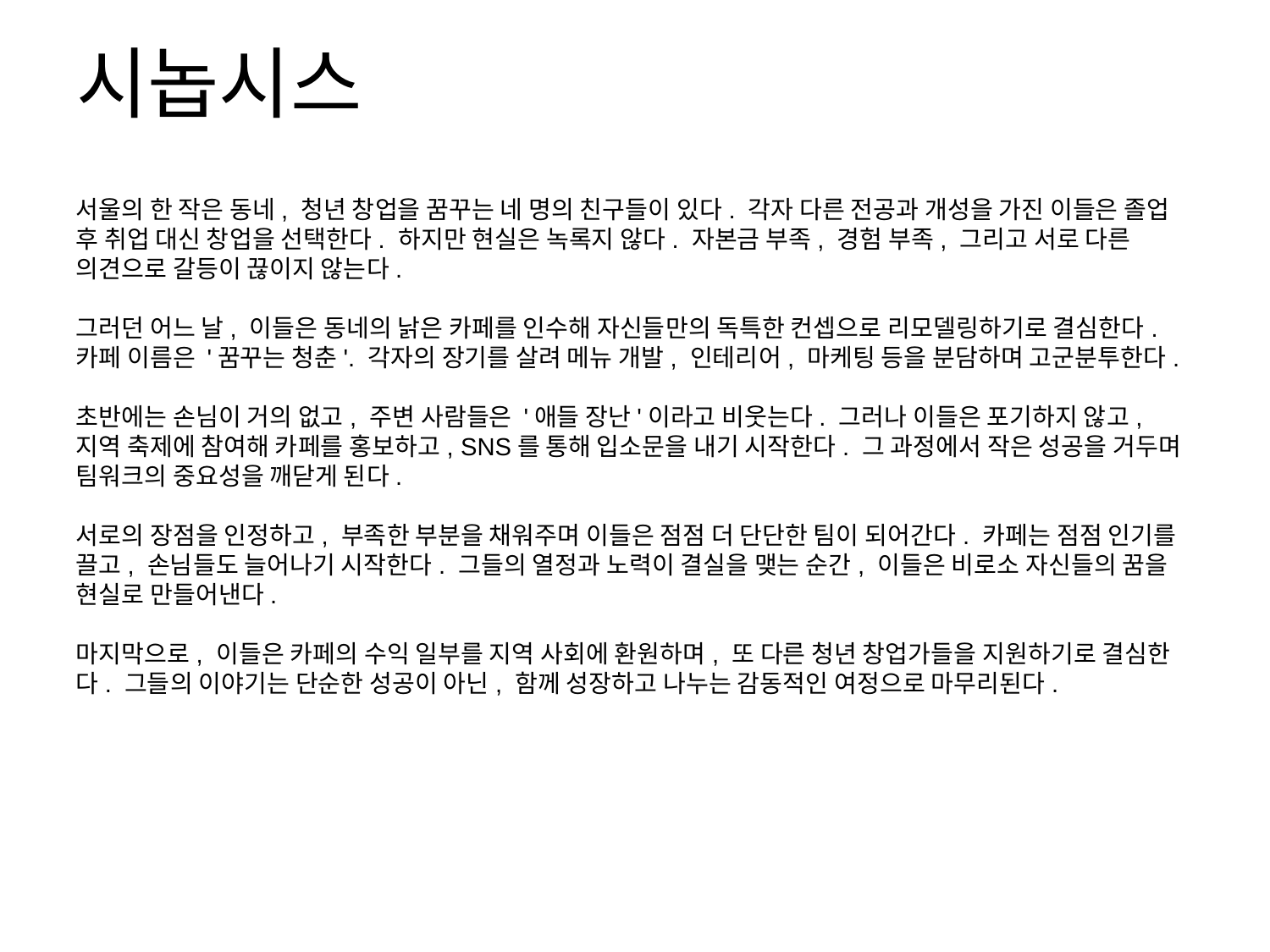

# 시놉시스

서울의 한 작은 동네, 청년 창업을 꿈꾸는 네 명의 친구들이 있다. 각자 다른 전공과 개성을 가진 이들은 졸업 후 취업 대신 창업을 선택한다. 하지만 현실은 녹록지 않다. 자본금 부족, 경험 부족, 그리고 서로 다른 의견으로 갈등이 끊이지 않는다.
그러던 어느 날, 이들은 동네의 낡은 카페를 인수해 자신들만의 독특한 컨셉으로 리모델링하기로 결심한다. 카페 이름은 '꿈꾸는 청춘'. 각자의 장기를 살려 메뉴 개발, 인테리어, 마케팅 등을 분담하며 고군분투한다.
초반에는 손님이 거의 없고, 주변 사람들은 '애들 장난'이라고 비웃는다. 그러나 이들은 포기하지 않고, 지역 축제에 참여해 카페를 홍보하고, SNS를 통해 입소문을 내기 시작한다. 그 과정에서 작은 성공을 거두며 팀워크의 중요성을 깨닫게 된다.
서로의 장점을 인정하고, 부족한 부분을 채워주며 이들은 점점 더 단단한 팀이 되어간다. 카페는 점점 인기를 끌고, 손님들도 늘어나기 시작한다. 그들의 열정과 노력이 결실을 맺는 순간, 이들은 비로소 자신들의 꿈을 현실로 만들어낸다.
마지막으로, 이들은 카페의 수익 일부를 지역 사회에 환원하며, 또 다른 청년 창업가들을 지원하기로 결심한다. 그들의 이야기는 단순한 성공이 아닌, 함께 성장하고 나누는 감동적인 여정으로 마무리된다.